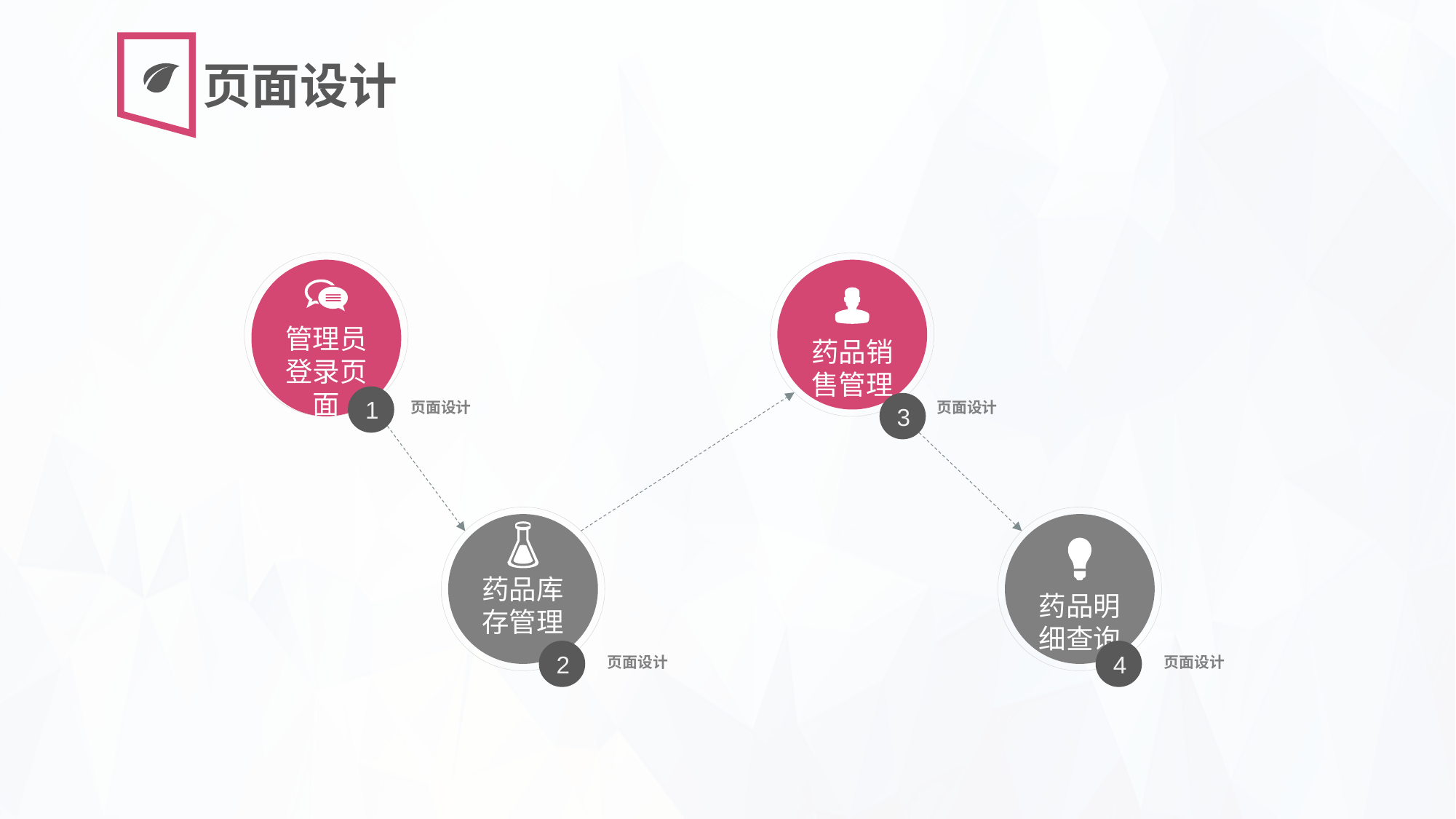

页面设计

管理员登录页面

药品销售管理

1
页面设计
页面设计
3

药品库存管理

药品明细查询

2
4
页面设计
页面设计